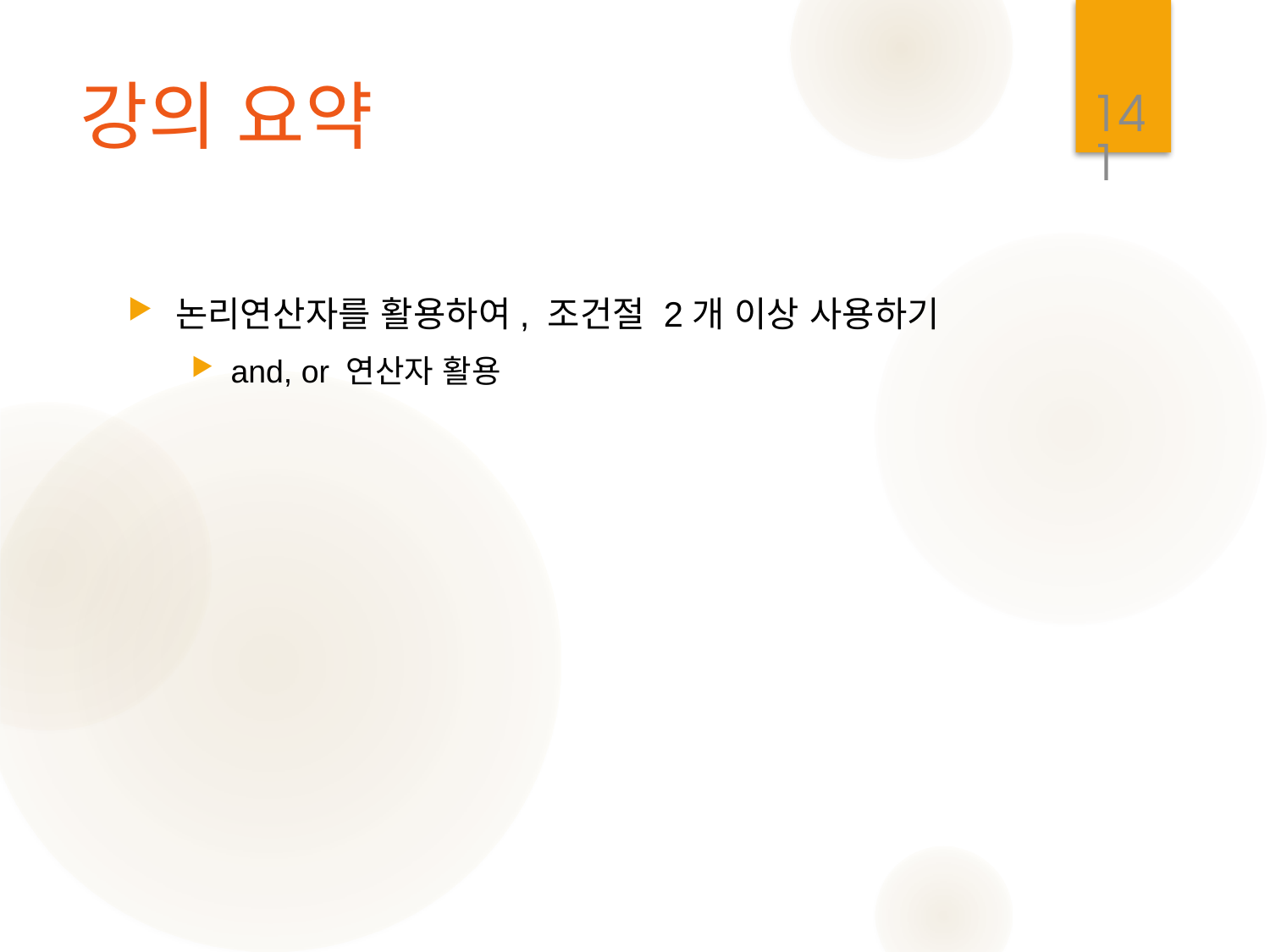

141
# 강의 요약
논리연산자를 활용하여, 조건절 2개 이상 사용하기
and, or 연산자 활용